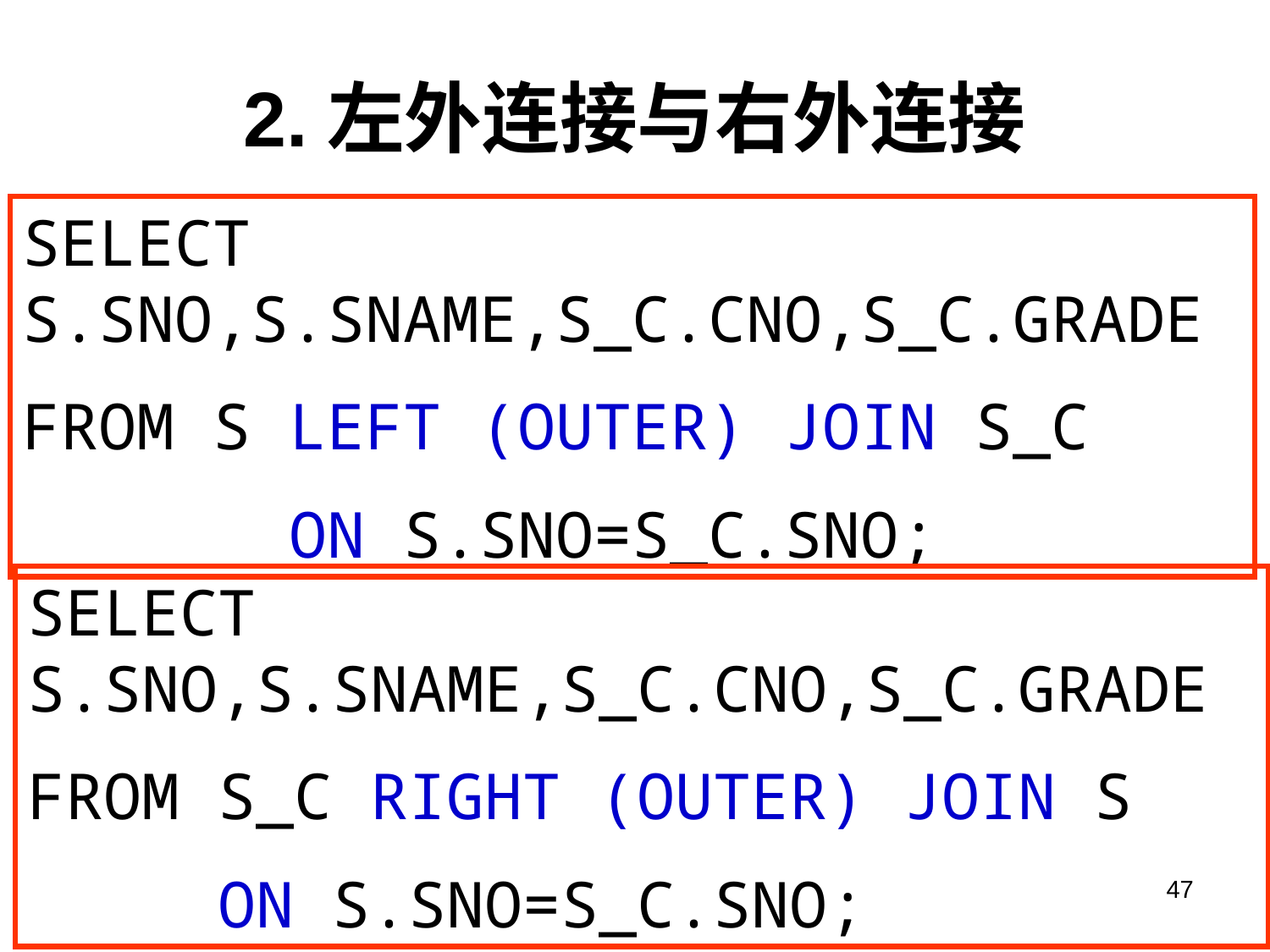

# 2.左外连接与右外连接
SELECT S.SNO,S.SNAME,S_C.CNO,S_C.GRADE
FROM S LEFT (OUTER) JOIN S_C
       ON S.SNO=S_C.SNO;
SELECT S.SNO,S.SNAME,S_C.CNO,S_C.GRADE
FROM S_C RIGHT (OUTER) JOIN S
     ON S.SNO=S_C.SNO;
47